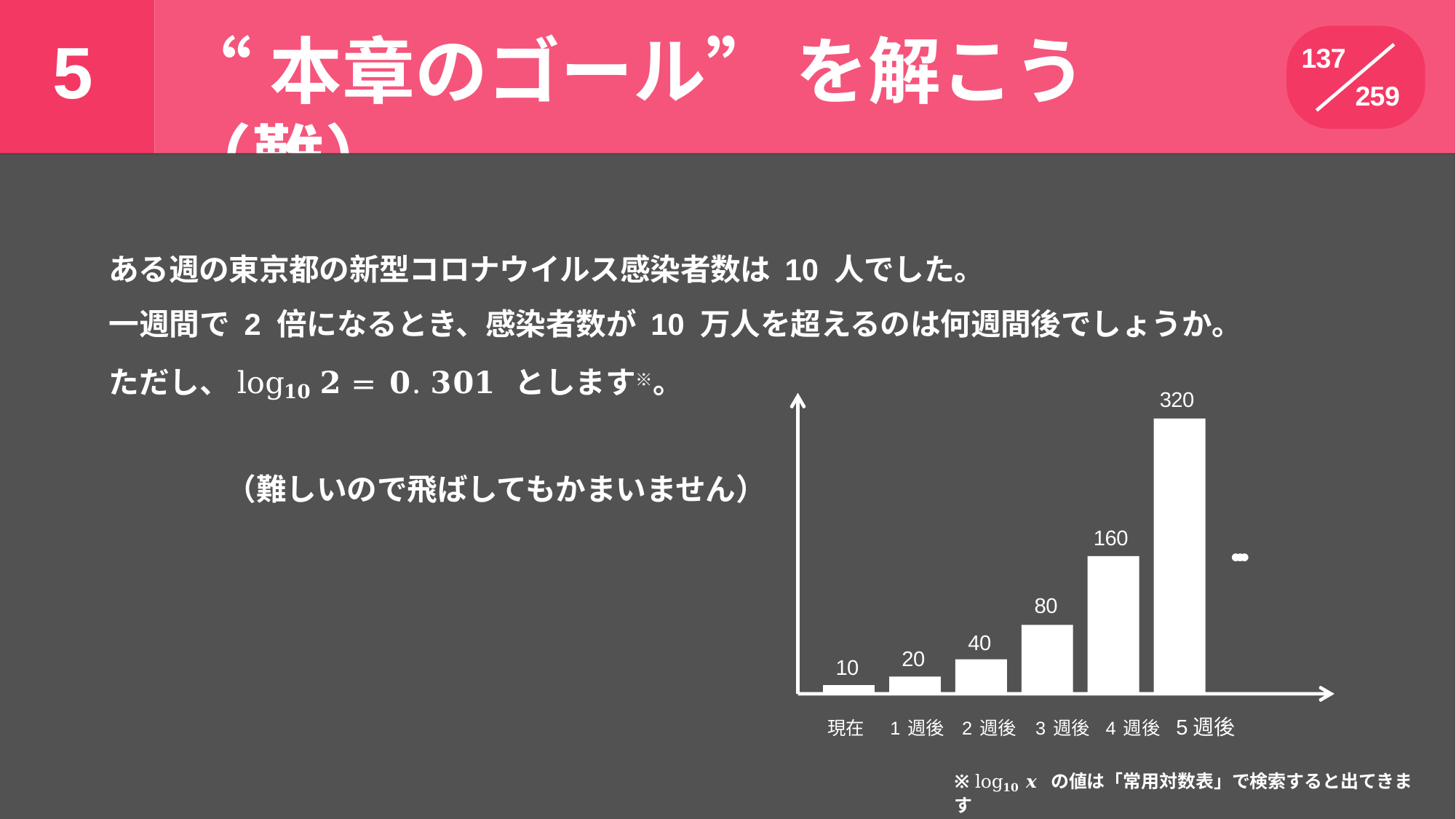

“本章のゴール” を解こう（難）
# 5
137
259

ある週の東京都の新型コロナウイルス感染者数は 10 人でした。
一週間で 2 倍になるとき、感染者数が 10 万人を超えるのは何週間後でしょうか。
ただし、log𝟏𝟎 𝟐 = 𝟎. 𝟑𝟎𝟏 とします※。
320
（難しいので飛ばしてもかまいません）
160
•••
80
40
20
10
現在	1週後 2週後 3週後 4週後 5週後

※ log𝟏𝟎 𝒙 の値は「常用対数表」で検索すると出てきます